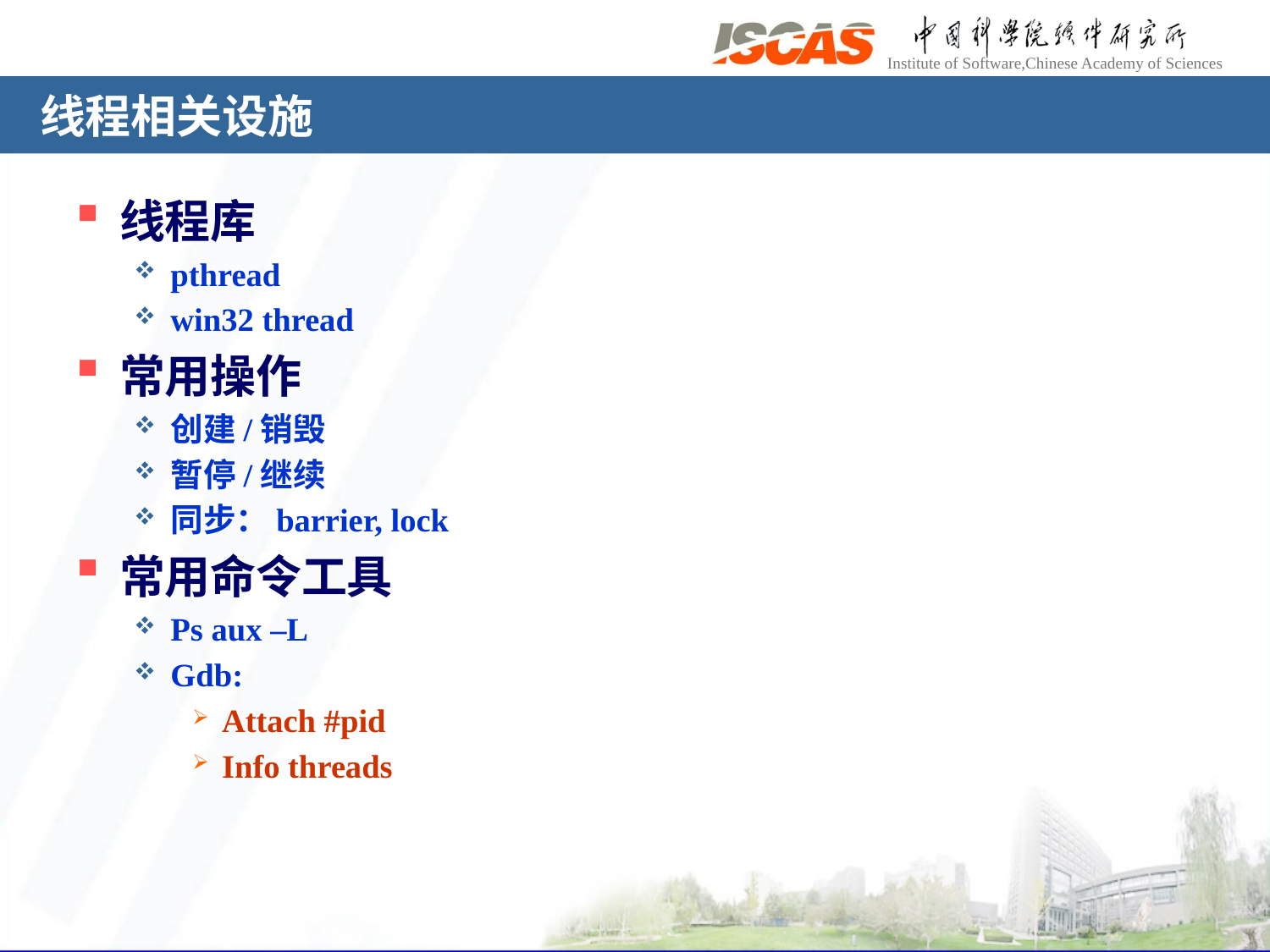

# 线程相关设施
线程库
pthread
win32 thread
常用操作
创建/销毁
暂停/继续
同步：barrier, lock
常用命令工具
Ps aux –L
Gdb:
Attach #pid
Info threads